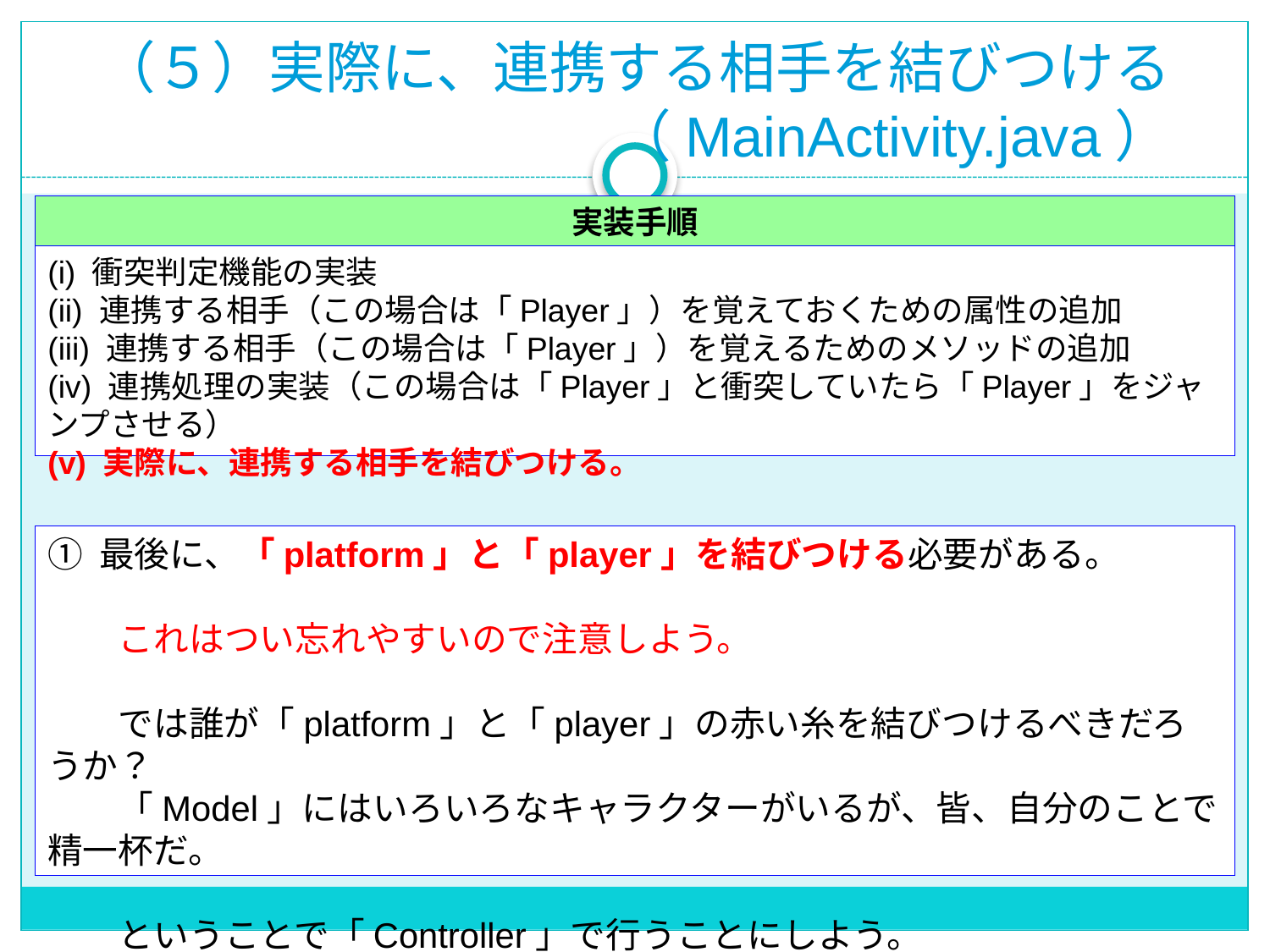

（５）実際に、連携する相手を結びつける
（MainActivity.java）
実装手順
(i) 衝突判定機能の実装
(ii) 連携する相手（この場合は「Player」）を覚えておくための属性の追加
(iii) 連携する相手（この場合は「Player」）を覚えるためのメソッドの追加
(iv) 連携処理の実装（この場合は「Player」と衝突していたら「Player」をジャンプさせる）
(v) 実際に、連携する相手を結びつける。

① 最後に、「platform」と「player」を結びつける必要がある。

　　これはつい忘れやすいので注意しよう。

　　では誰が「platform」と「player」の赤い糸を結びつけるべきだろうか？
　　「Model」にはいろいろなキャラクターがいるが、皆、自分のことで精一杯だ。

　　ということで「Controller」で行うことにしよう。